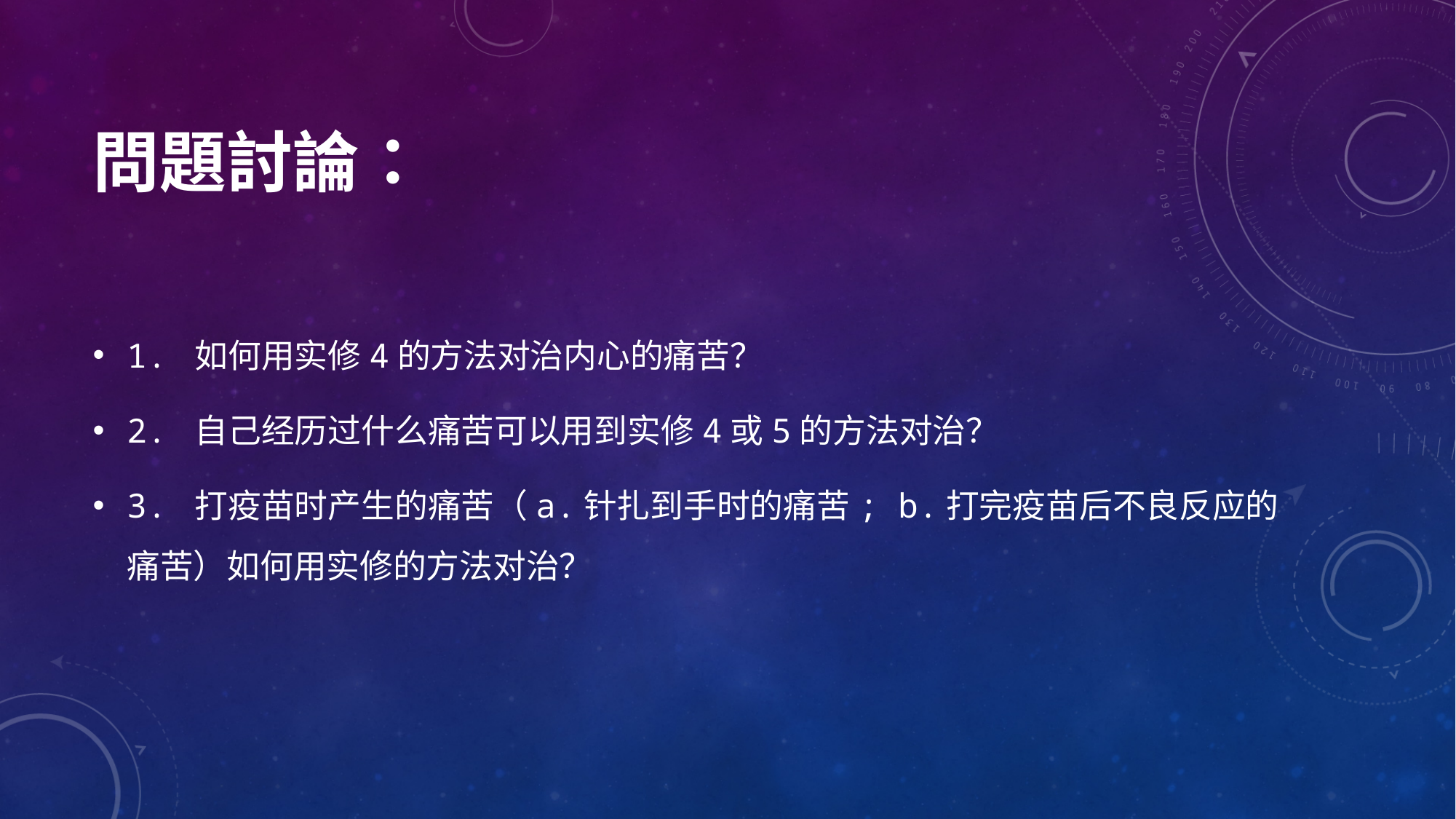

# 問題討論：
1. 如何用实修4的方法对治内心的痛苦？
2. 自己经历过什么痛苦可以用到实修4或5的方法对治？
3. 打疫苗时产生的痛苦（a.针扎到手时的痛苦; b.打完疫苗后不良反应的痛苦）如何用实修的方法对治？